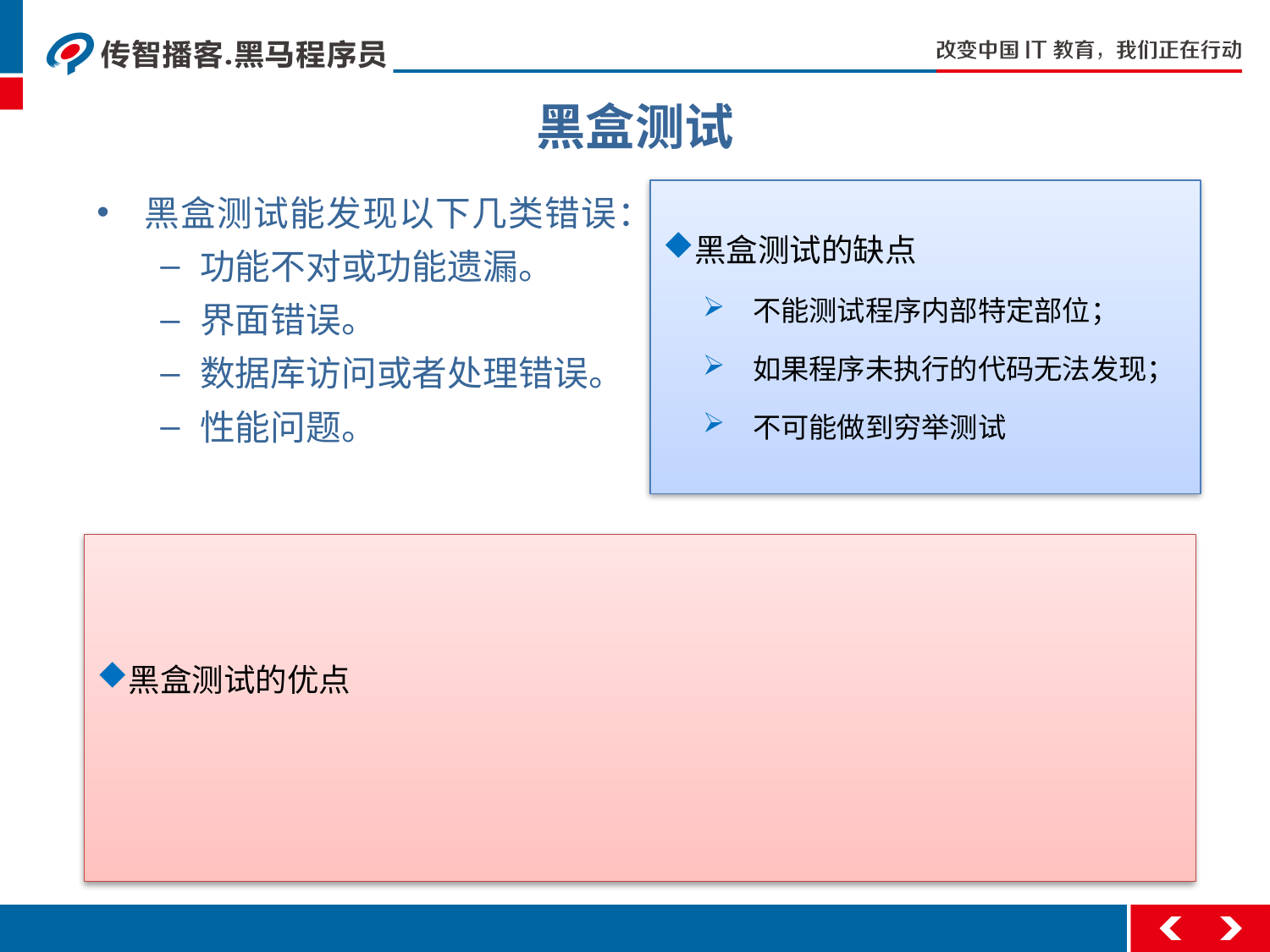

黑盒测试
黑盒测试能发现以下几类错误：
功能不对或功能遗漏。
界面错误。
数据库访问或者处理错误。
性能问题。

黑盒测试的缺点
不能测试程序内部特定部位；
如果程序未执行的代码无法发现；
不可能做到穷举测试
黑盒测试的优点